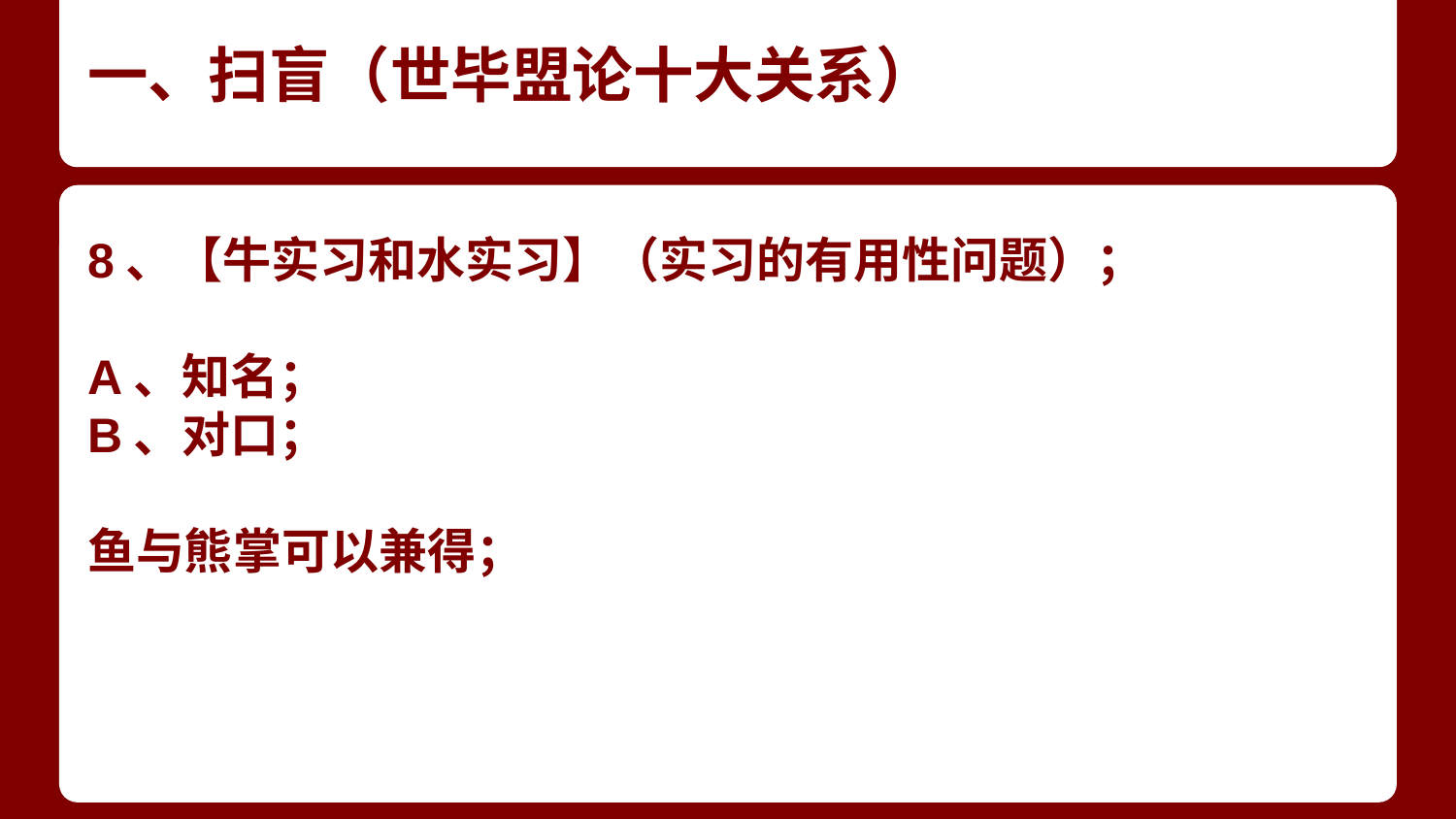

# 一、扫盲（世毕盟论十大关系）
8、【牛实习和水实习】（实习的有用性问题）；

A、知名；
B、对口；

鱼与熊掌可以兼得；